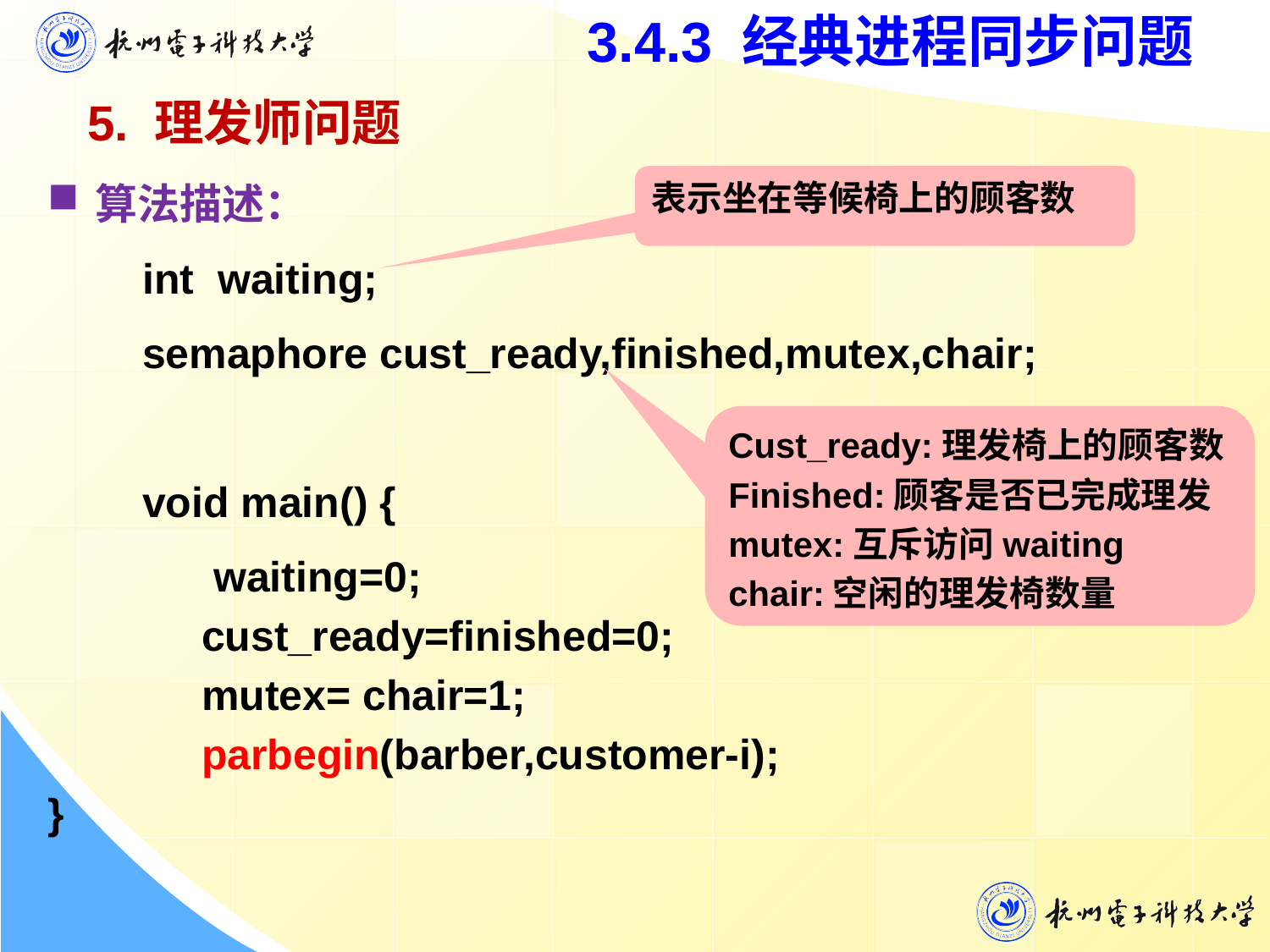

3.4.3 经典进程同步问题
5. 理发师问题
算法描述：
        int  waiting;
        semaphore cust_ready,finished,mutex,chair;

        void main() {
              waiting=0;
             cust_ready=finished=0;
             mutex= chair=1;
             parbegin(barber,customer-i);
}

表示坐在等候椅上的顾客数
Cust_ready:理发椅上的顾客数
Finished:顾客是否已完成理发
mutex:互斥访问waiting
chair:空闲的理发椅数量